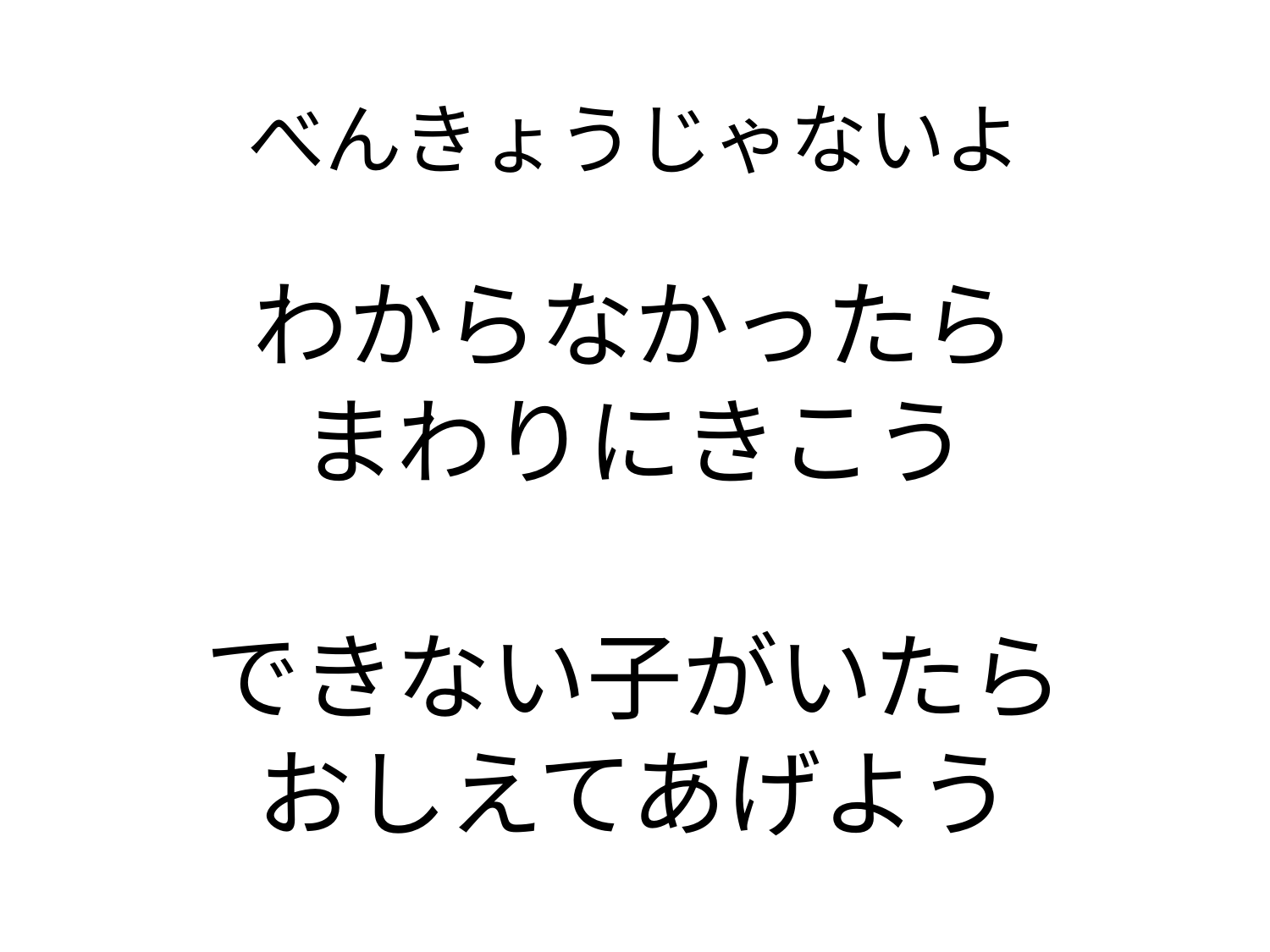

# べんきょうじゃないよ
わからなかったら
まわりにきこう

できない子がいたら
おしえてあげよう